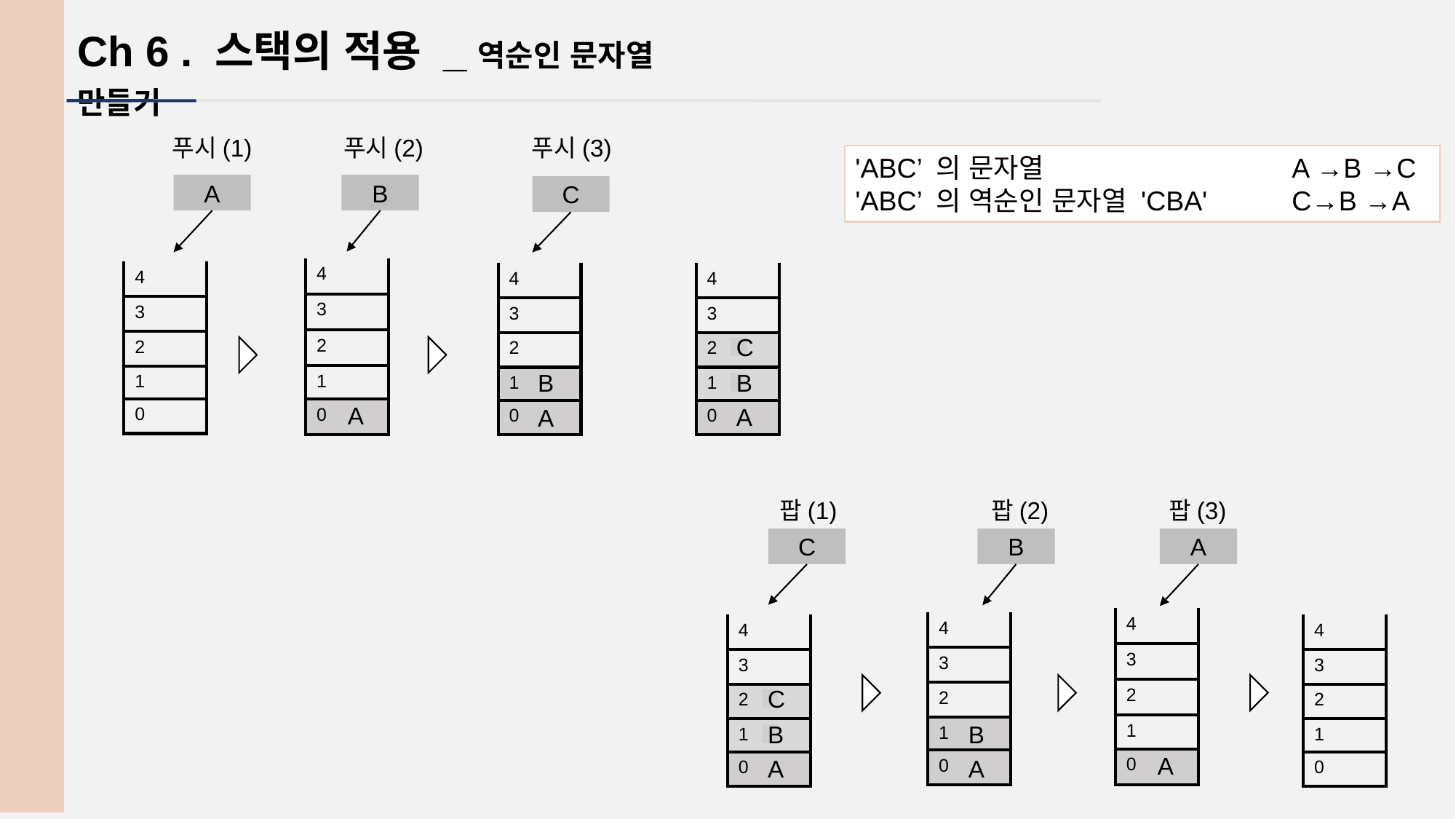

Ch 6 . 스택의 적용 _역순인 문자열 만들기

푸시(1)
푸시(2)
푸시(3)
'ABC’ 의 문자열 			A →B →C
'ABC’ 의 역순인 문자열 'CBA' 	C→B →A
A
B
C
| 4 |
| --- |
| 3 |
| 2 |
| 1 |
| 0 |
| 4 |
| --- |
| 3 |
| 2 |
| 1 |
| 0 |
| 4 |
| --- |
| 3 |
| 2 |
| 1 |
| 0 |
| 4 |
| --- |
| 3 |
| 2 |
| 1 |
| 0 |
C

B
B
A
A
A
팝(1)
팝(2)
팝(3)
C
B
A
| 4 |
| --- |
| 3 |
| 2 |
| 1 |
| 0 |
| 4 |
| --- |
| 3 |
| 2 |
| 1 |
| 0 |
| 4 |
| --- |
| 3 |
| 2 |
| 1 |
| 0 |
| 4 |
| --- |
| 3 |
| 2 |
| 1 |
| 0 |

C
B
B
A
A
A